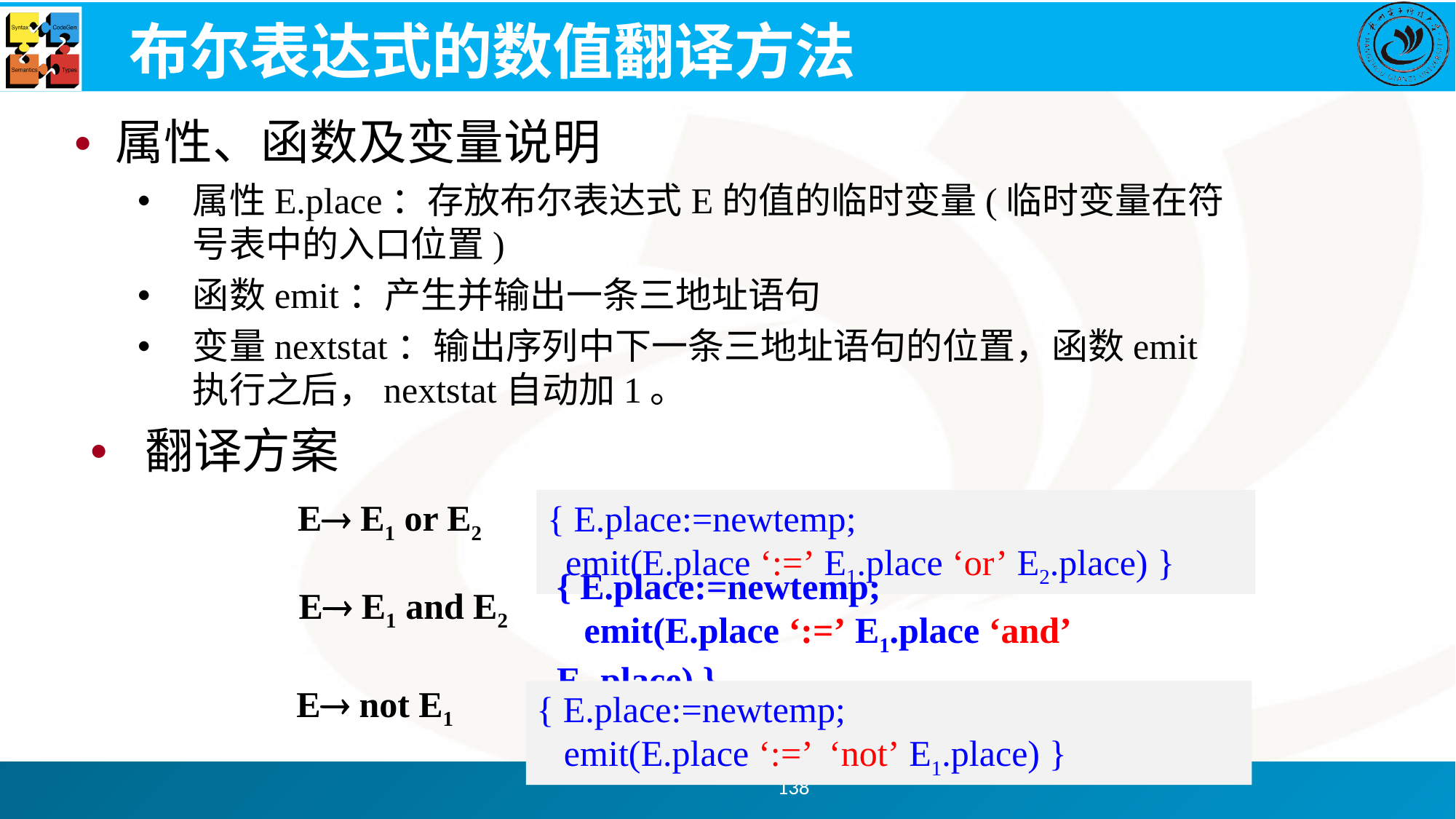

# 布尔表达式的数值翻译方法
属性、函数及变量说明
属性E.place：存放布尔表达式E的值的临时变量(临时变量在符号表中的入口位置)
函数emit：产生并输出一条三地址语句
变量nextstat：输出序列中下一条三地址语句的位置，函数emit执行之后，nextstat自动加1。
翻译方案
E→ E1 or E2
{ E.place:=newtemp;
  emit(E.place ‘:=’ E1.place ‘or’ E2.place) }
E→ E1 and E2
{ E.place:=newtemp;
   emit(E.place ‘:=’ E1.place ‘and’ E2.place) }
E→ not E1
{ E.place:=newtemp;
   emit(E.place ‘:=’  ‘not’ E1.place) }
138